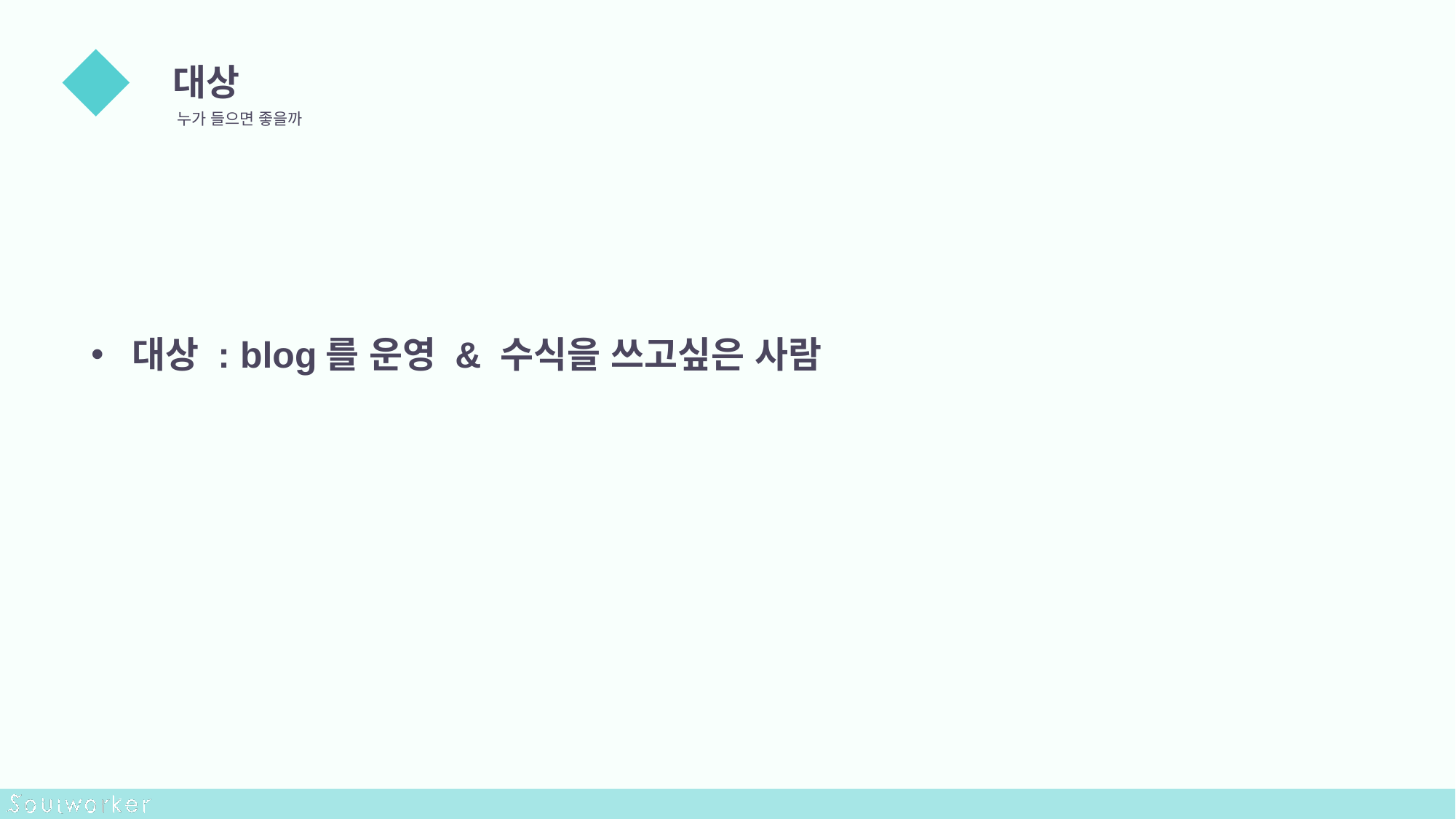

00
대상
누가 들으면 좋을까

대상 : blog를 운영 & 수식을 쓰고싶은 사람